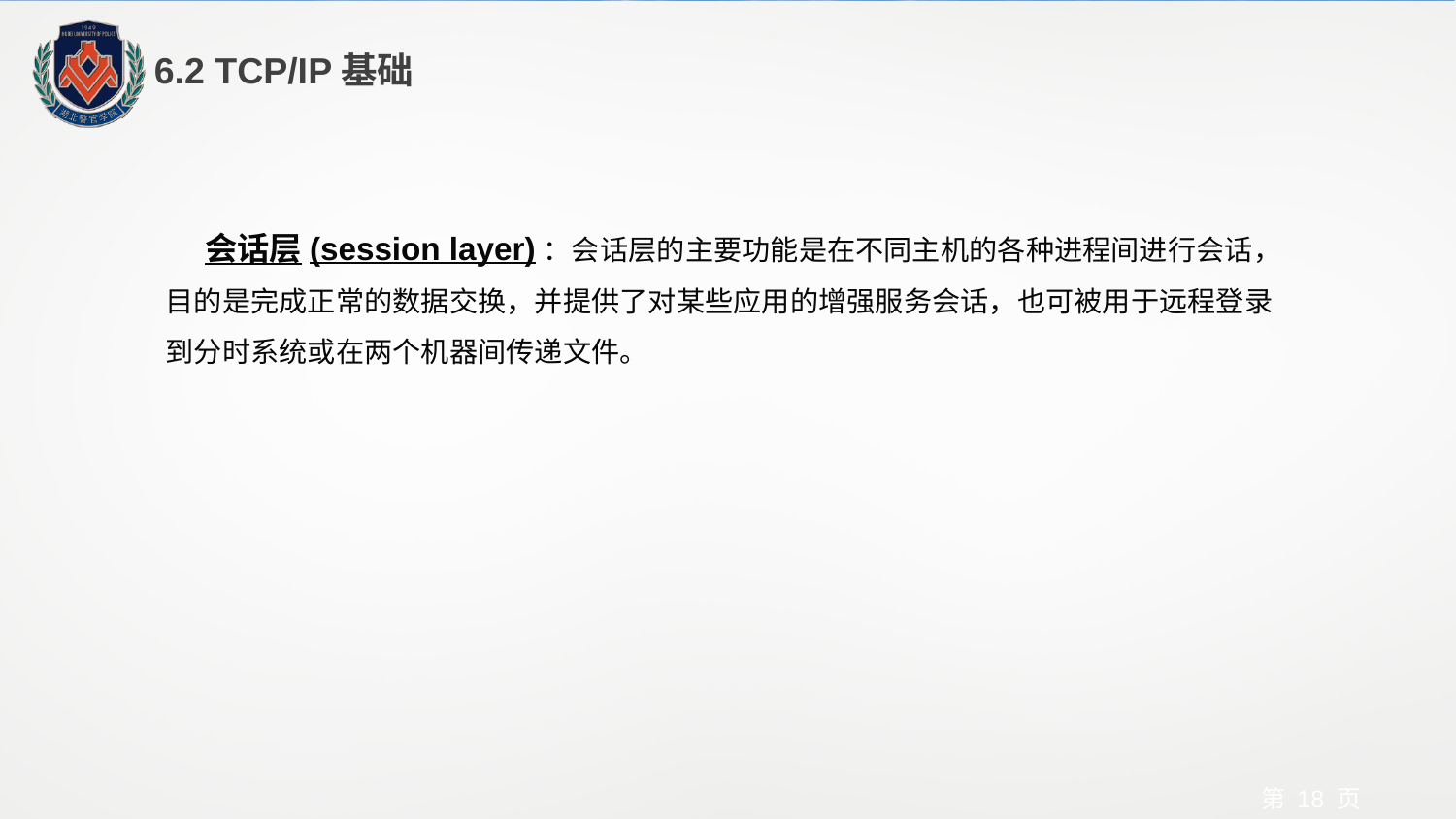

6.2 TCP/IP基础
     会话层(session layer)：会话层的主要功能是在不同主机的各种进程间进行会话，目的是完成正常的数据交换，并提供了对某些应用的增强服务会话，也可被用于远程登录到分时系统或在两个机器间传递文件。